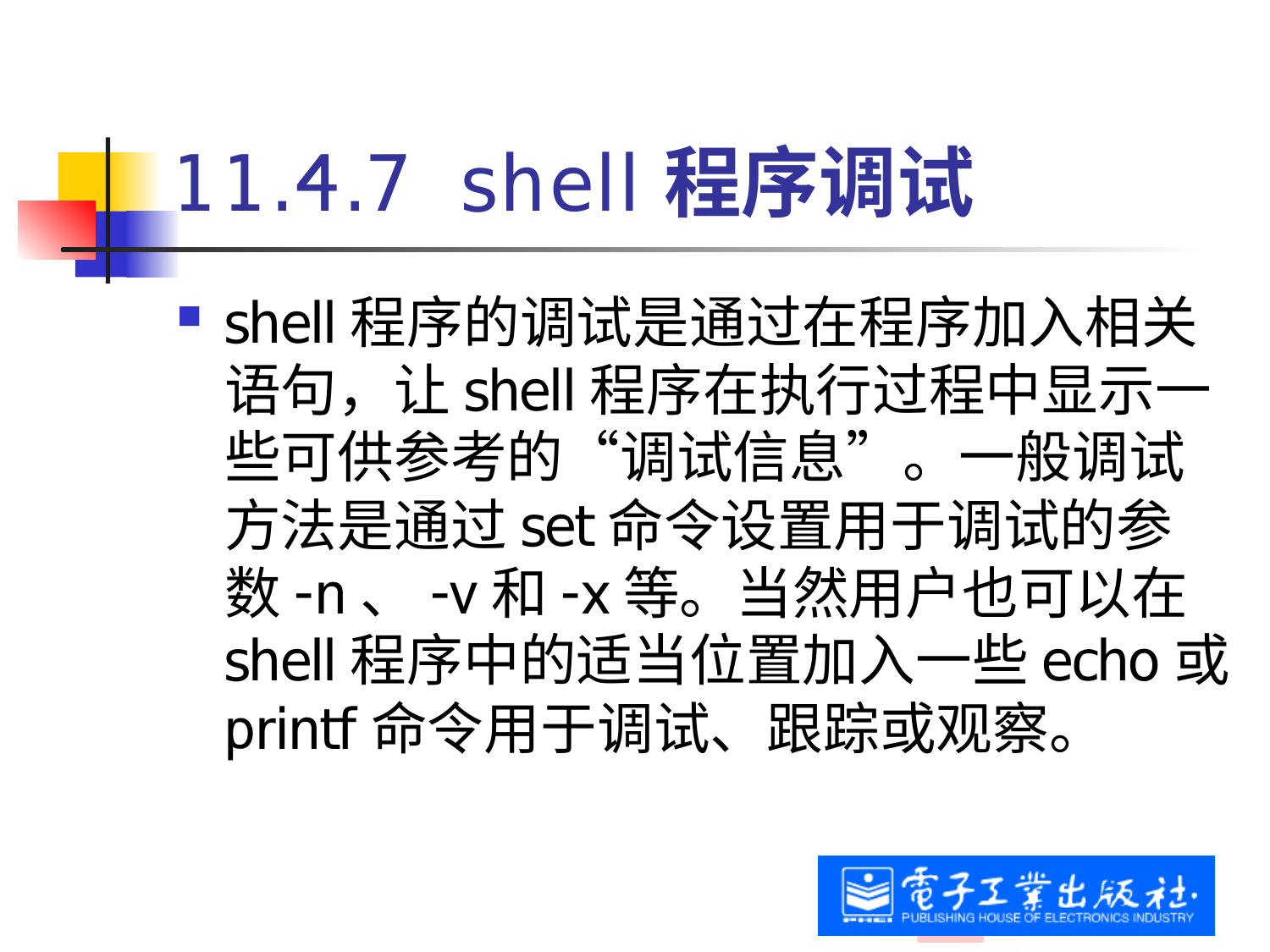

# 11.4.7  shell程序调试
shell程序的调试是通过在程序加入相关语句，让shell程序在执行过程中显示一些可供参考的“调试信息”。一般调试方法是通过set命令设置用于调试的参数-n、-v和-x等。当然用户也可以在shell程序中的适当位置加入一些echo或printf命令用于调试、跟踪或观察。